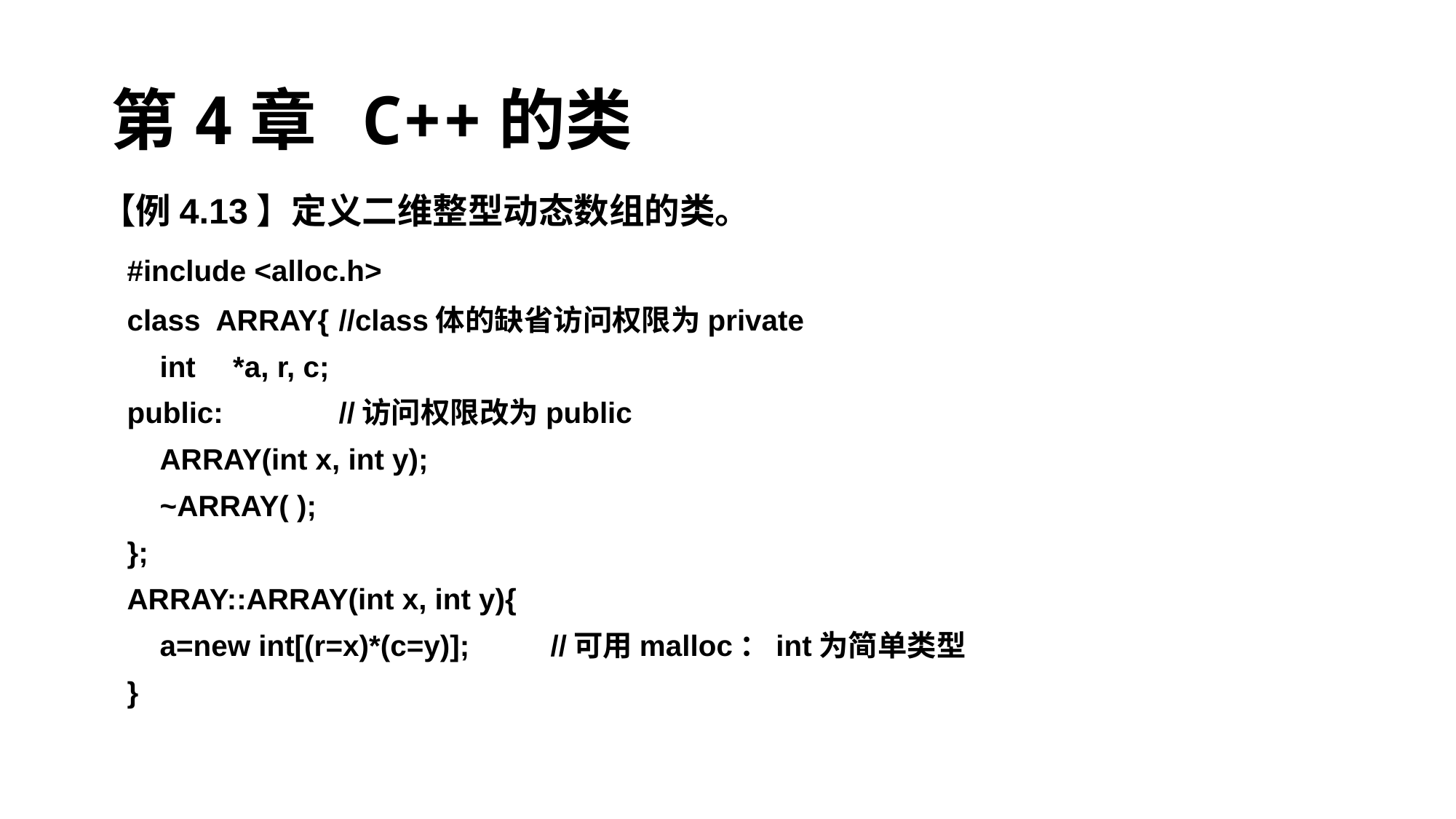

# 第4章  C++的类
【例4.13】定义二维整型动态数组的类。
	#include <alloc.h>
	class  ARRAY{			//class体的缺省访问权限为private
	    int	*a, r, c;
	public:     			//访问权限改为public
	    ARRAY(int x, int y);
	    ~ARRAY( );
	};
	ARRAY::ARRAY(int x, int y){
	    a=new int[(r=x)*(c=y)];	//可用malloc：int为简单类型
	}